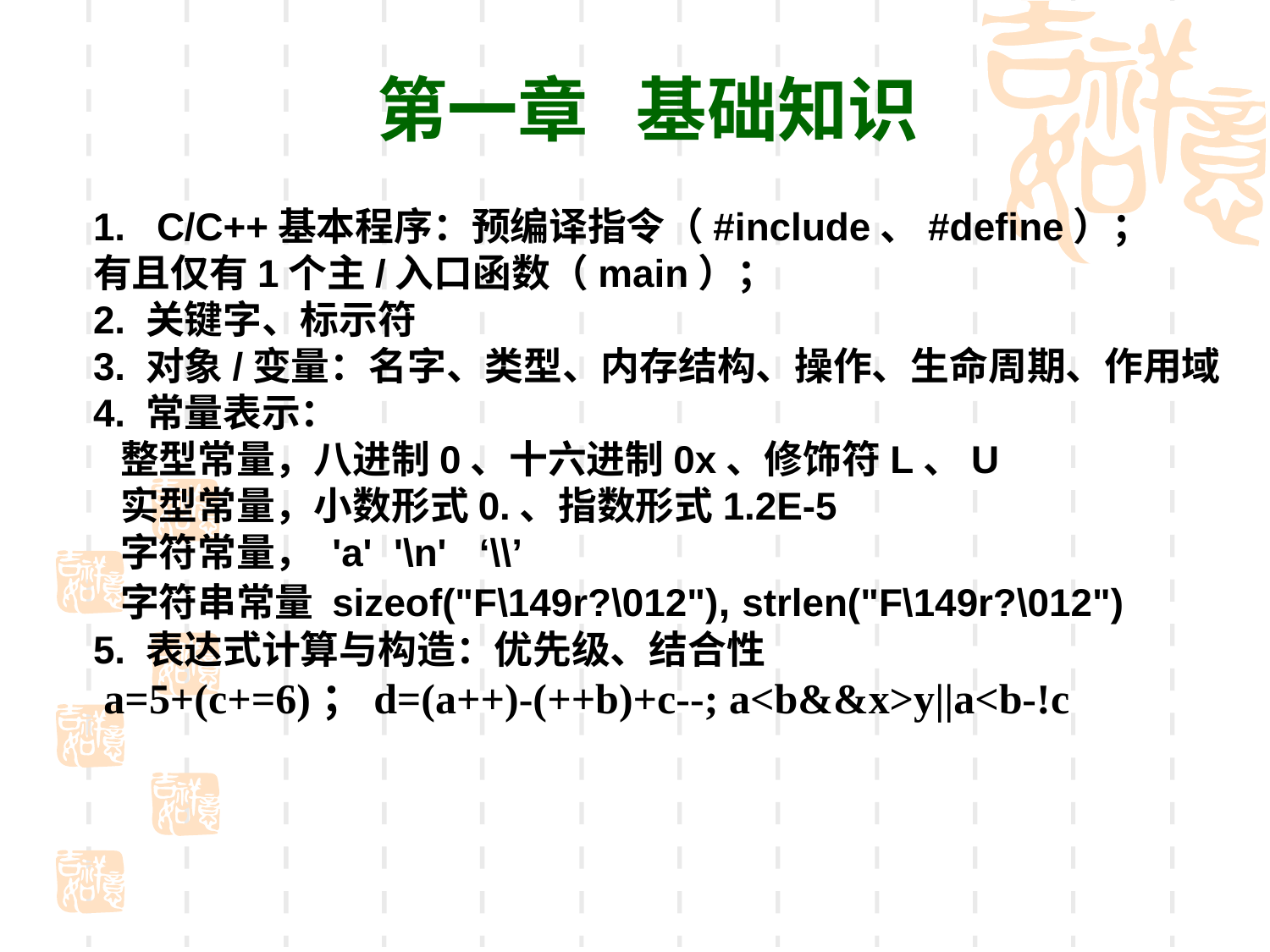

第一章   基础知识
C/C++基本程序：预编译指令（#include、#define）；
有且仅有1个主/入口函数（main）；
2. 关键字、标示符
3. 对象/变量：名字、类型、内存结构、操作、生命周期、作用域
4. 常量表示：
  整型常量，八进制0、十六进制0x、修饰符L、U
  实型常量，小数形式0.、指数形式1.2E-5
  字符常量， 'a'  '\n'   ‘\\’
  字符串常量 sizeof("F\149r?\012"), strlen("F\149r?\012")
5. 表达式计算与构造：优先级、结合性
 a=5+(c+=6)；d=(a++)-(++b)+c--; a<b&&x>y||a<b-!c